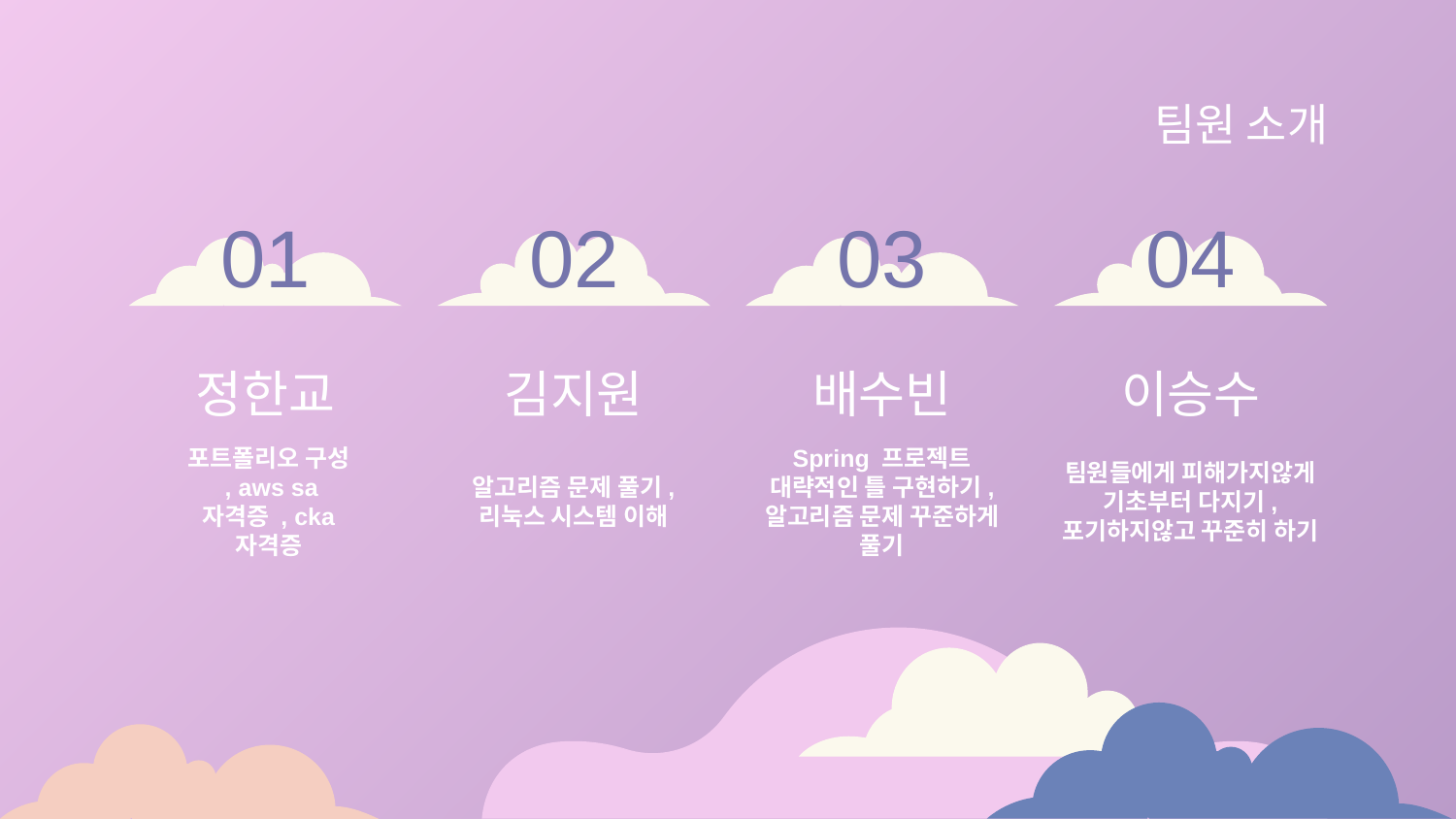

팀원 소개
# 01
02
03
04

정한교
김지원
배수빈
이승수
포트폴리오 구성 , aws sa자격증 , cka 자격증
알고리즘 문제 풀기,
리눅스 시스템 이해
Spring 프로젝트
대략적인 틀 구현하기,
알고리즘 문제 꾸준하게 풀기
팀원들에게 피해가지않게 기초부터 다지기,
포기하지않고 꾸준히 하기